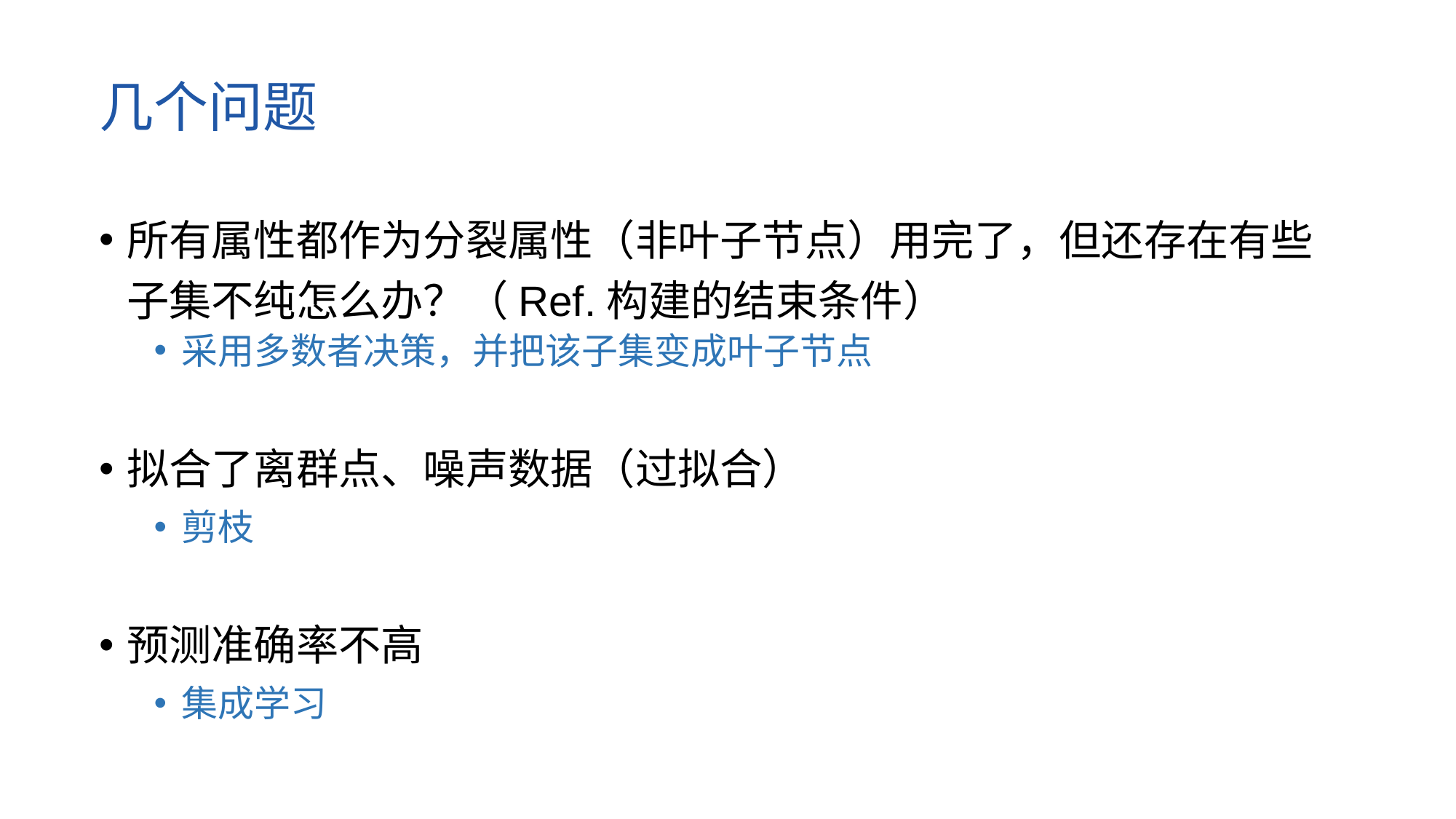

# 几个问题
所有属性都作为分裂属性（非叶子节点）用完了，但还存在有些子集不纯怎么办？（Ref.构建的结束条件）
采用多数者决策，并把该子集变成叶子节点

拟合了离群点、噪声数据（过拟合）
剪枝

预测准确率不高
集成学习